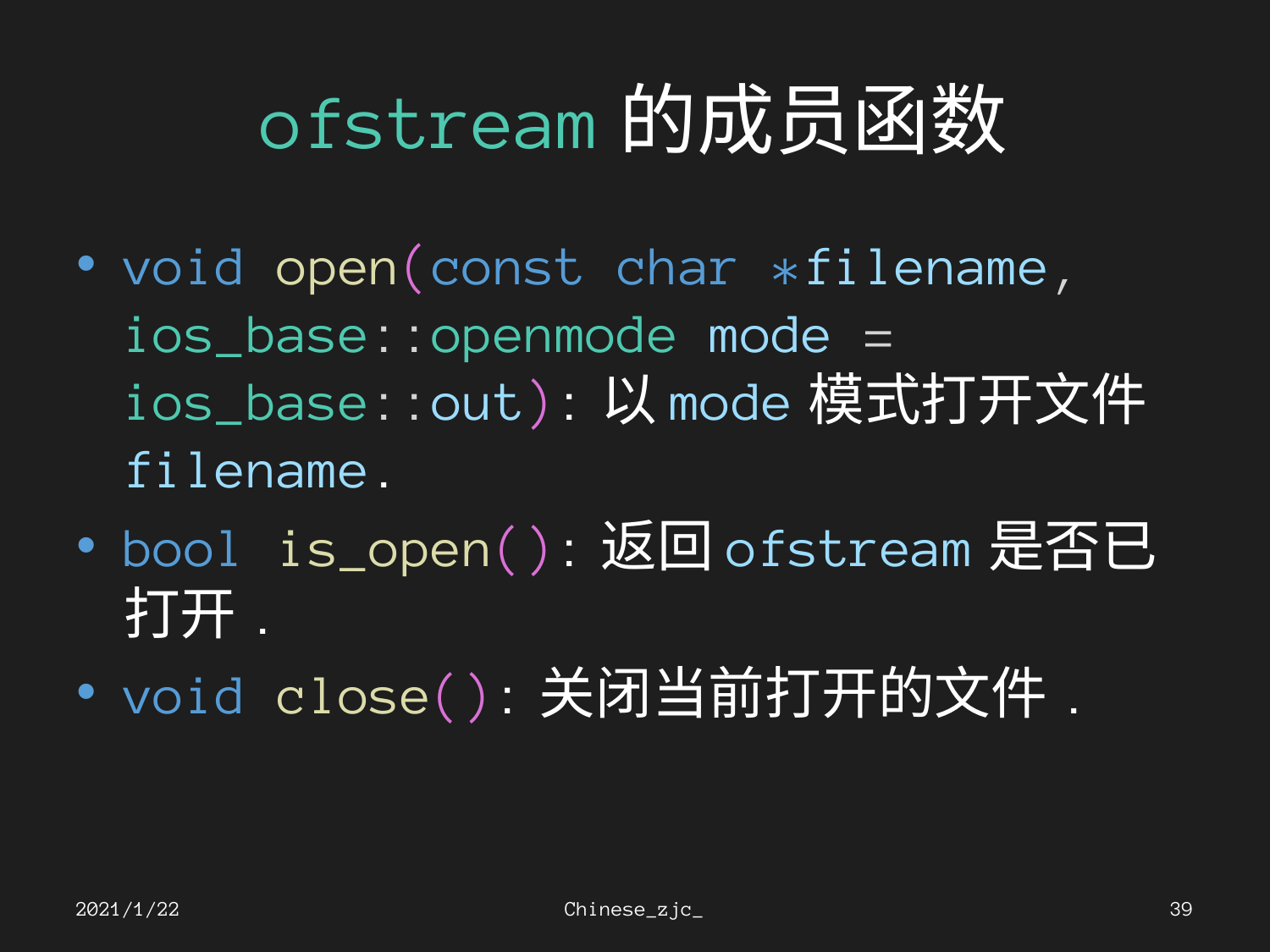

# ofstream的成员函数
void open(const char *filename, ios_base::openmode mode = ios_base::out):以mode模式打开文件filename.
bool is_open():返回ofstream是否已打开.
void close():关闭当前打开的文件.
2021/1/22
Chinese_zjc_
39